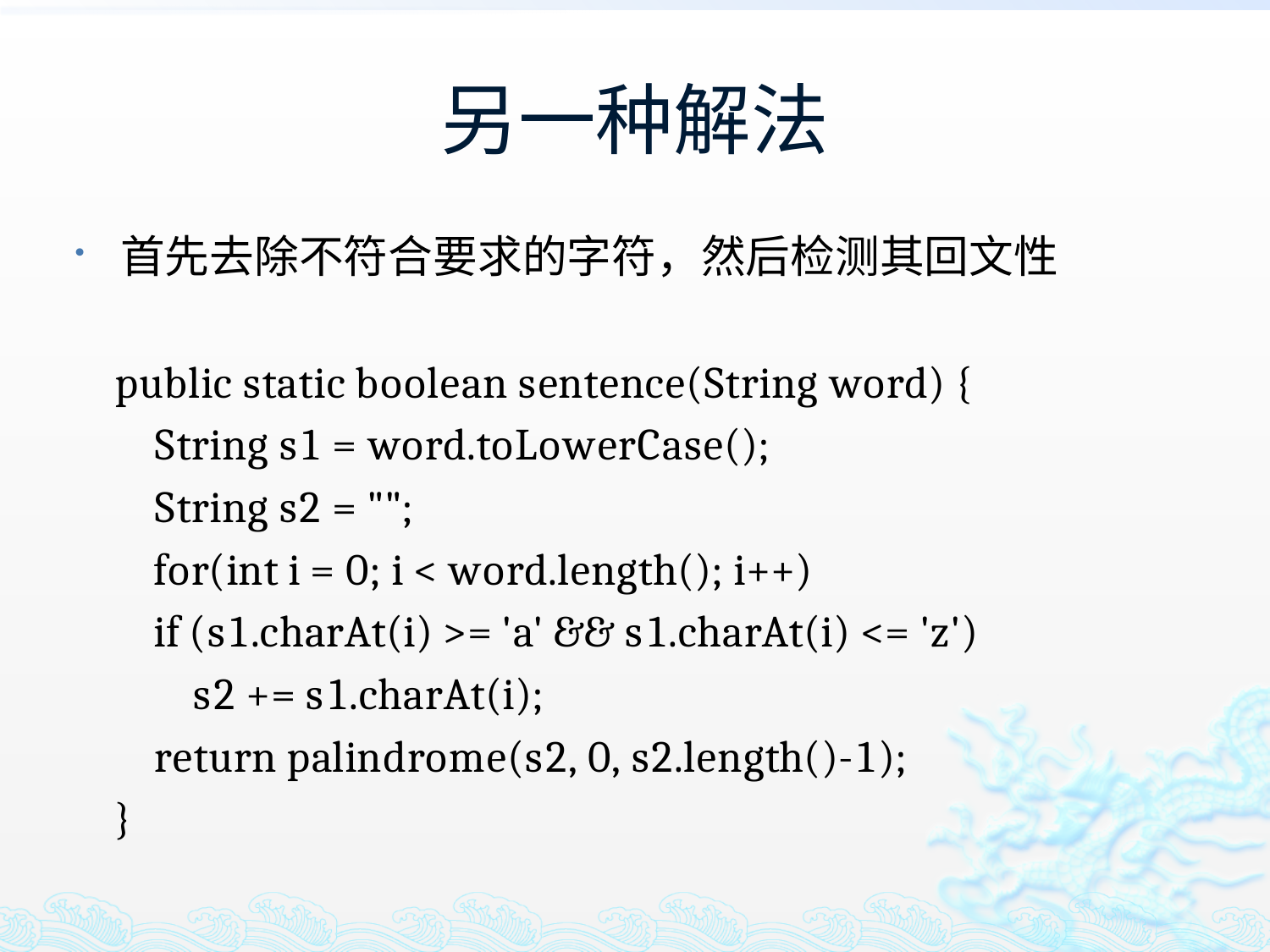

# 另一种解法
首先去除不符合要求的字符，然后检测其回文性

    public static boolean sentence(String word) {
        String s1 = word.toLowerCase();
        String s2 = "";
        for(int i = 0; i < word.length(); i++)
        if (s1.charAt(i) >= 'a' && s1.charAt(i) <= 'z')
            s2 += s1.charAt(i);
        return palindrome(s2, 0, s2.length()-1);
    }